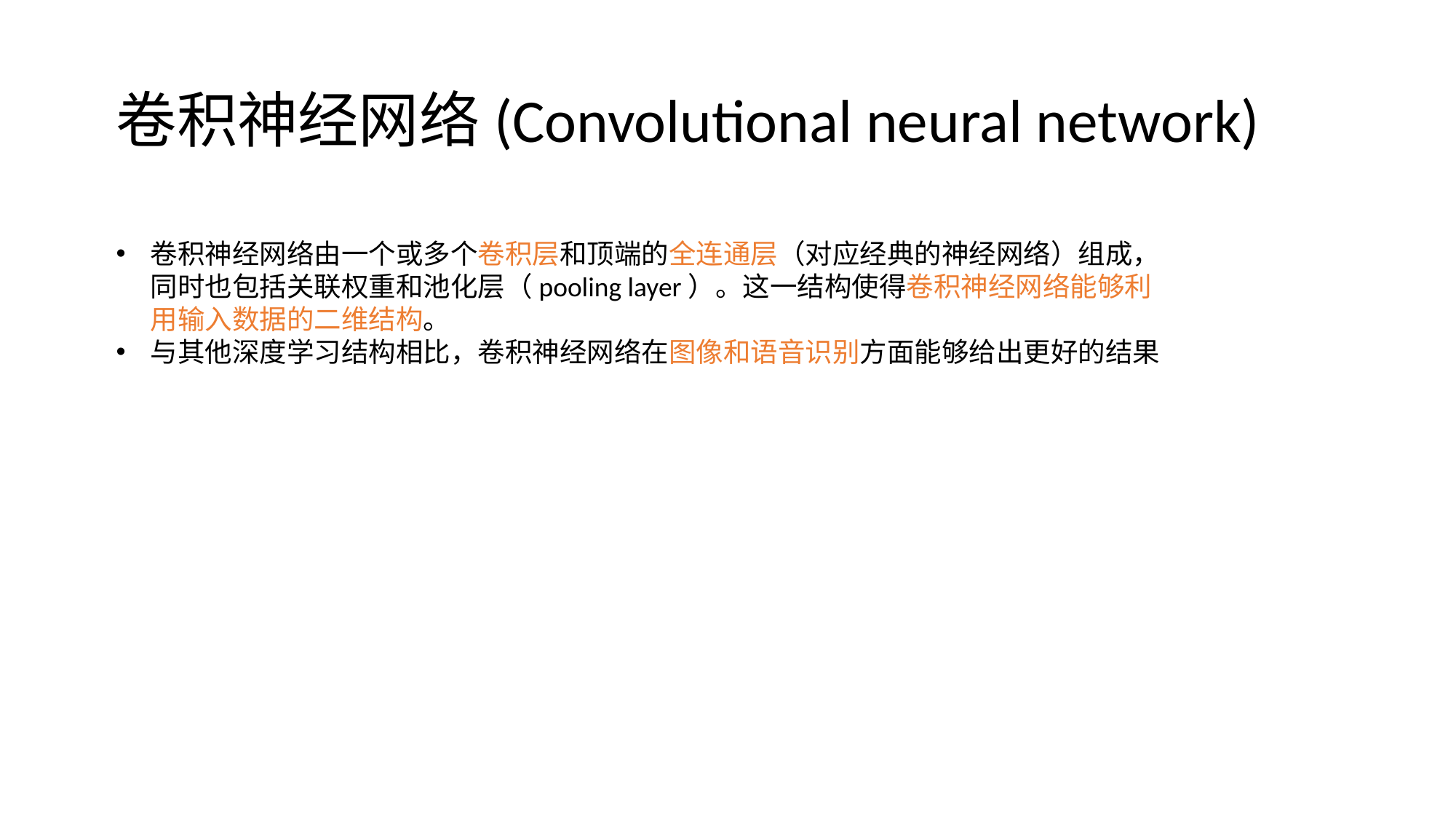

# 卷积神经网络(Convolutional neural network)
卷积神经网络由一个或多个卷积层和顶端的全连通层（对应经典的神经网络）组成，同时也包括关联权重和池化层（pooling layer）。这一结构使得卷积神经网络能够利用输入数据的二维结构。
与其他深度学习结构相比，卷积神经网络在图像和语音识别方面能够给出更好的结果